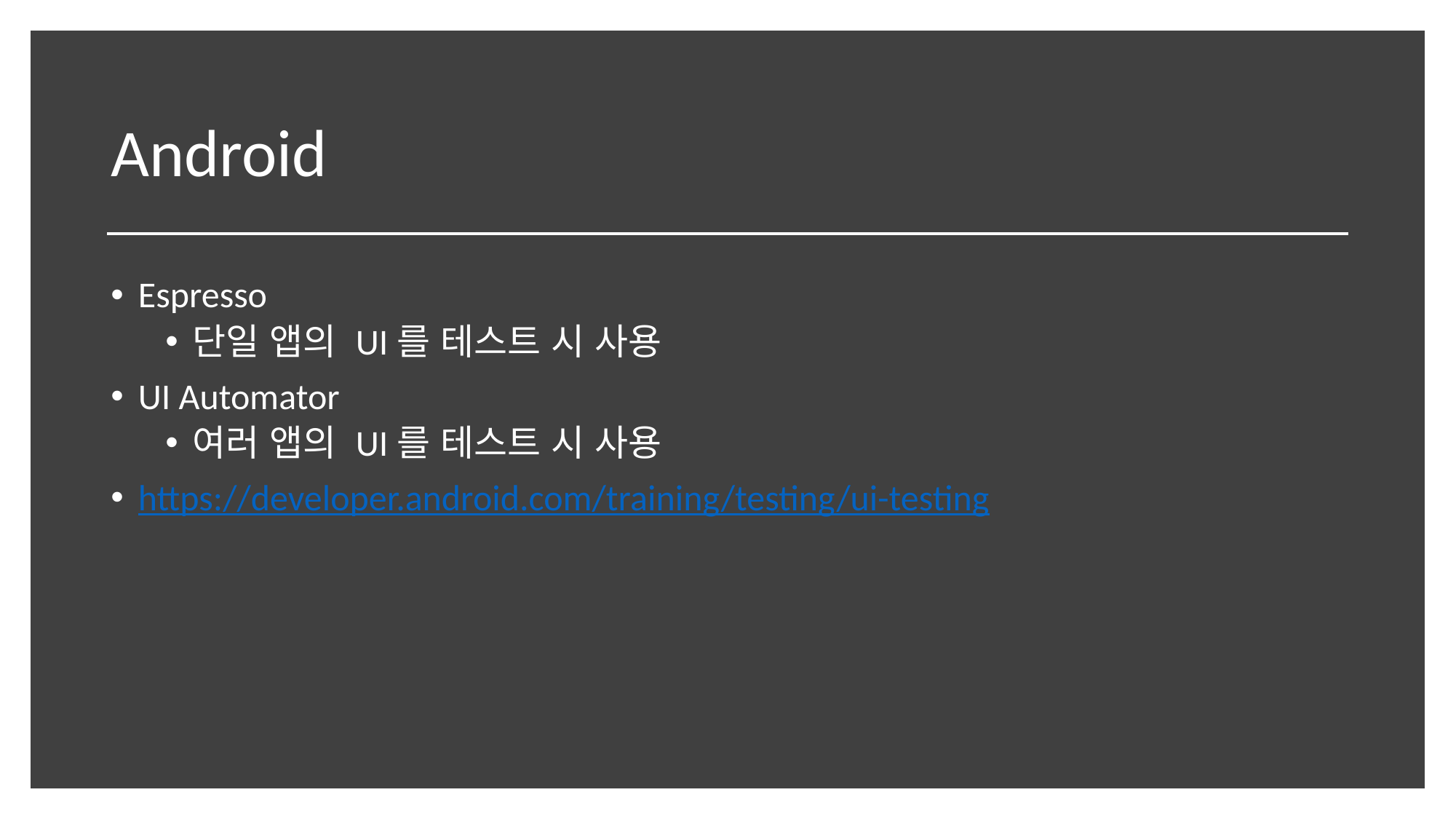

# Android
Espresso
단일 앱의 UI를 테스트 시 사용
UI Automator
여러 앱의 UI를 테스트 시 사용
https://developer.android.com/training/testing/ui-testing